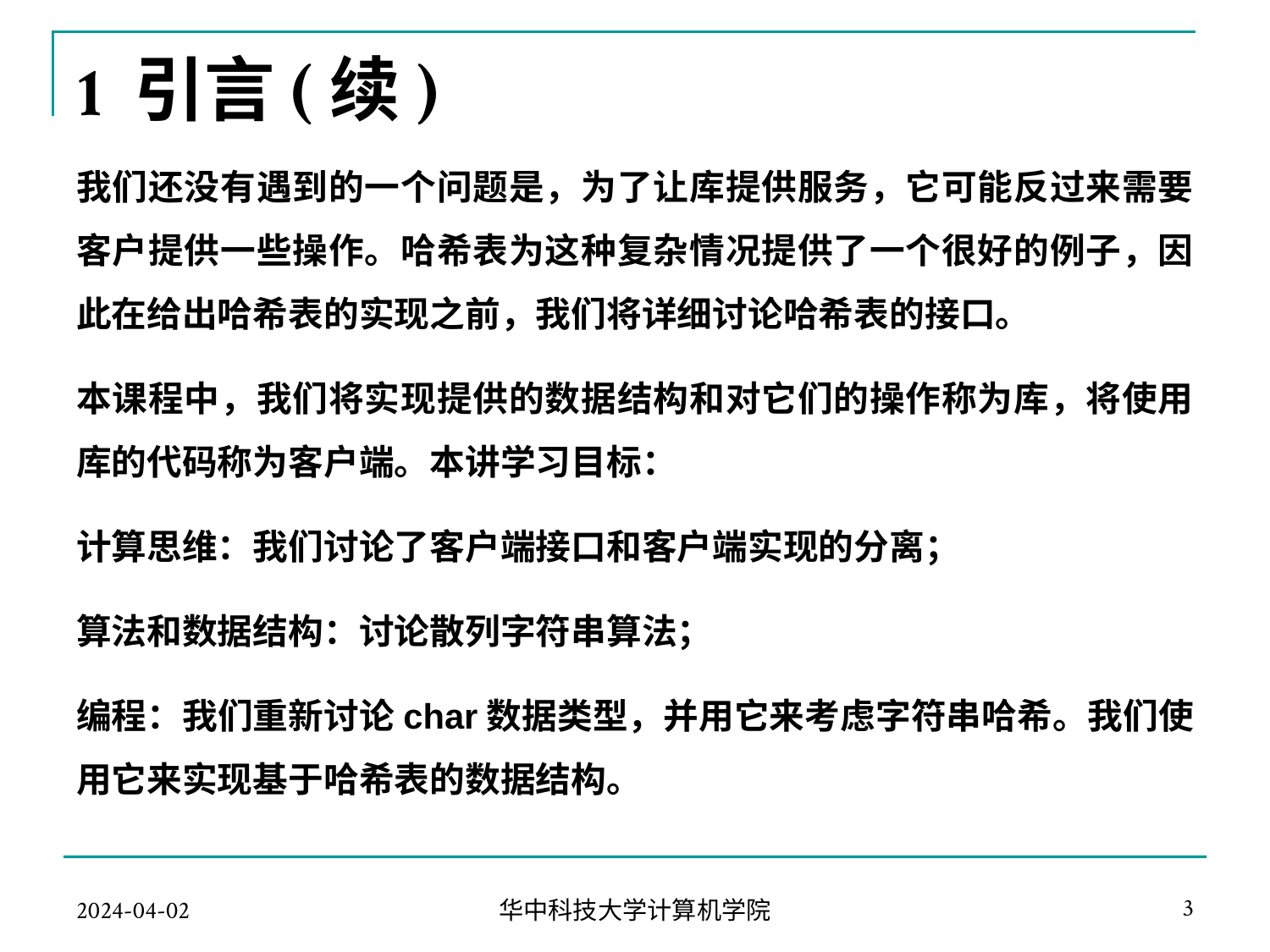

# 1 引言(续)
我们还没有遇到的一个问题是，为了让库提供服务，它可能反过来需要客户提供一些操作。哈希表为这种复杂情况提供了一个很好的例子，因此在给出哈希表的实现之前，我们将详细讨论哈希表的接口。
本课程中，我们将实现提供的数据结构和对它们的操作称为库，将使用库的代码称为客户端。本讲学习目标：
计算思维：我们讨论了客户端接口和客户端实现的分离；
算法和数据结构：讨论散列字符串算法；
编程：我们重新讨论char数据类型，并用它来考虑字符串哈希。我们使用它来实现基于哈希表的数据结构。
2024-04-02
3
华中科技大学计算机学院